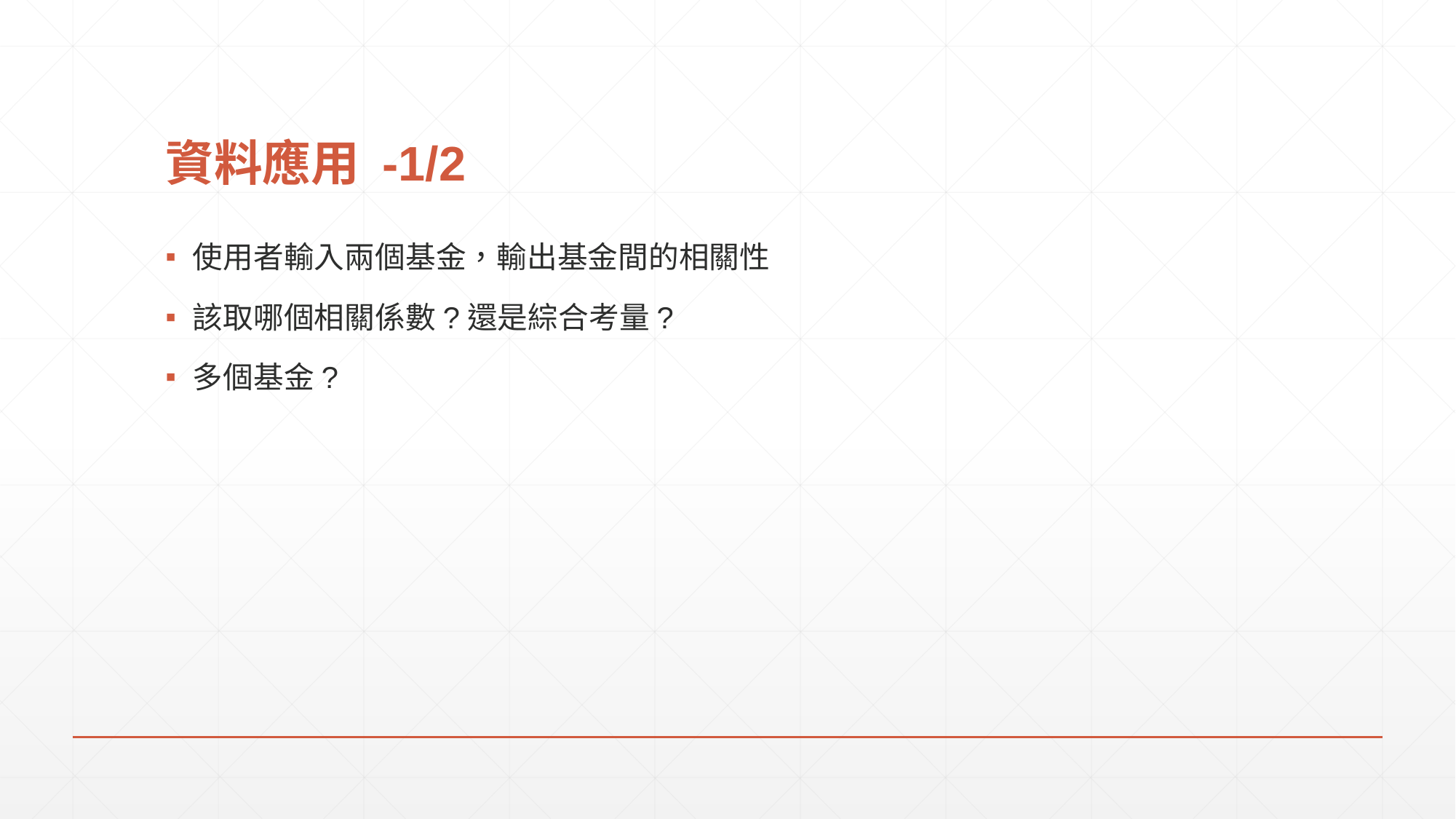

# 資料應用 -1/2
使用者輸入兩個基金，輸出基金間的相關性
該取哪個相關係數?還是綜合考量?
多個基金?